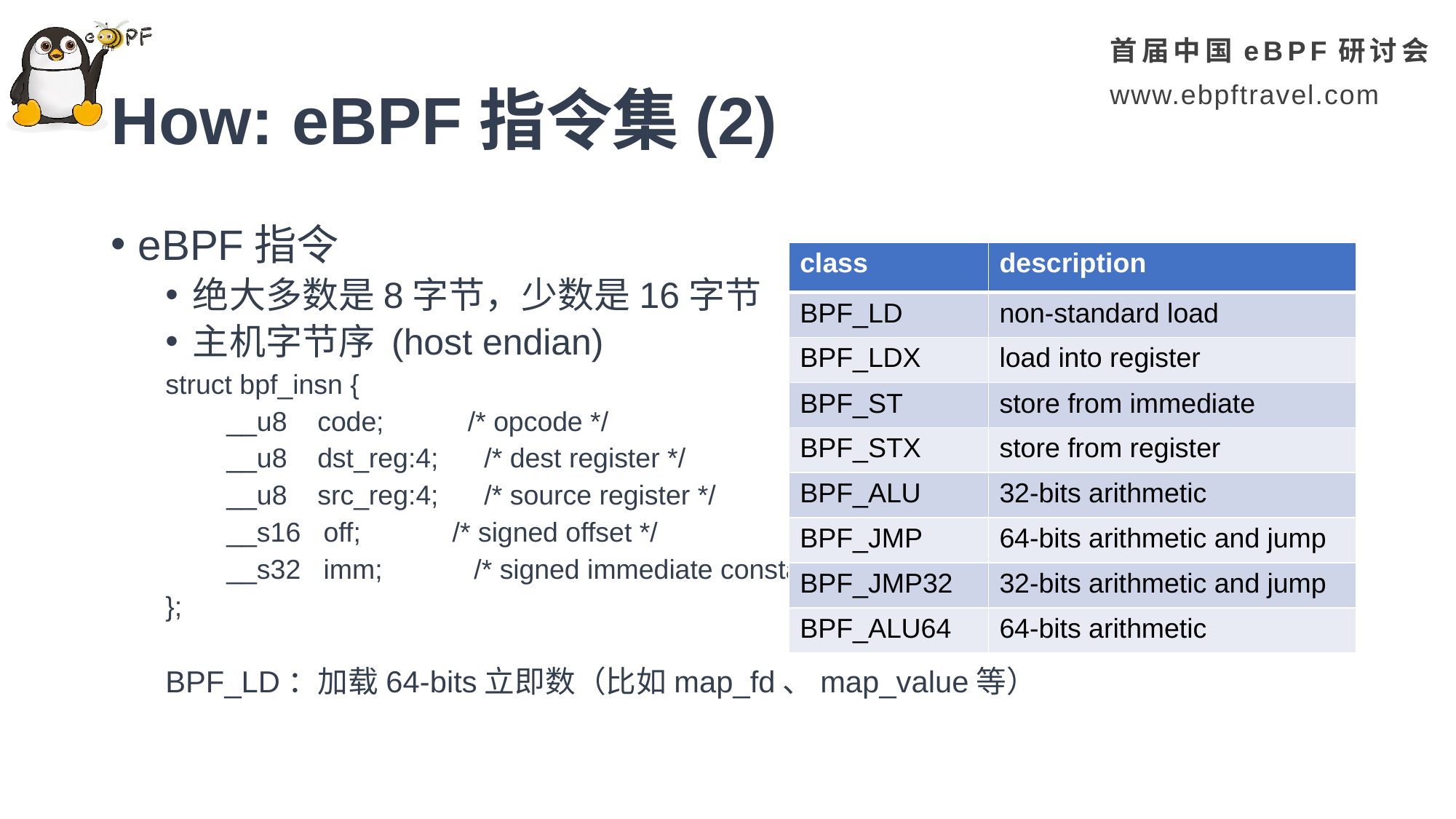

# How: eBPF指令集(2)
eBPF指令
绝大多数是8字节，少数是16字节
主机字节序 (host endian)
struct bpf_insn {
        __u8    code;           /* opcode */
        __u8    dst_reg:4;      /* dest register */
        __u8    src_reg:4;      /* source register */
        __s16   off;            /* signed offset */
        __s32   imm;            /* signed immediate constant */
};

BPF_LD：加载64-bits立即数（比如map_fd、map_value等）
| class | description |
| --- | --- |
| BPF\_LD | non-standard load |
| BPF\_LDX | load into register |
| BPF\_ST | store from immediate |
| BPF\_STX | store from register |
| BPF\_ALU | 32-bits arithmetic |
| BPF\_JMP | 64-bits arithmetic and jump |
| BPF\_JMP32 | 32-bits arithmetic and jump |
| BPF\_ALU64 | 64-bits arithmetic |